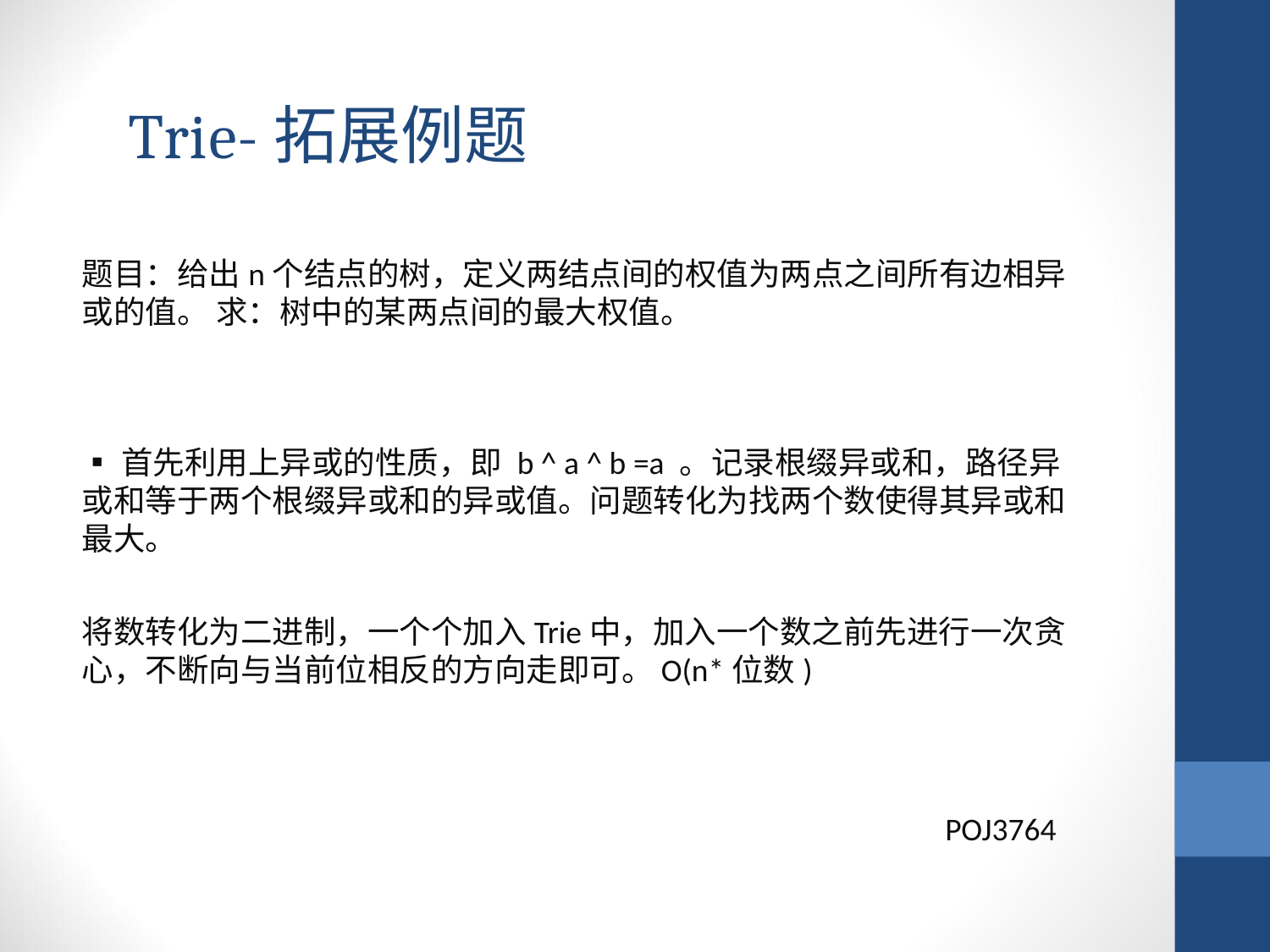

Trie-拓展例题
题目：给出n个结点的树，定义两结点间的权值为两点之间所有边相异或的值。 求：树中的某两点间的最大权值。
▪首先利用上异或的性质，即 b ^ a ^ b =a 。记录根缀异或和，路径异或和等于两个根缀异或和的异或值。问题转化为找两个数使得其异或和最大。
将数转化为二进制，一个个加入Trie中，加入一个数之前先进行一次贪心，不断向与当前位相反的方向走即可。O(n*位数)
POJ3764